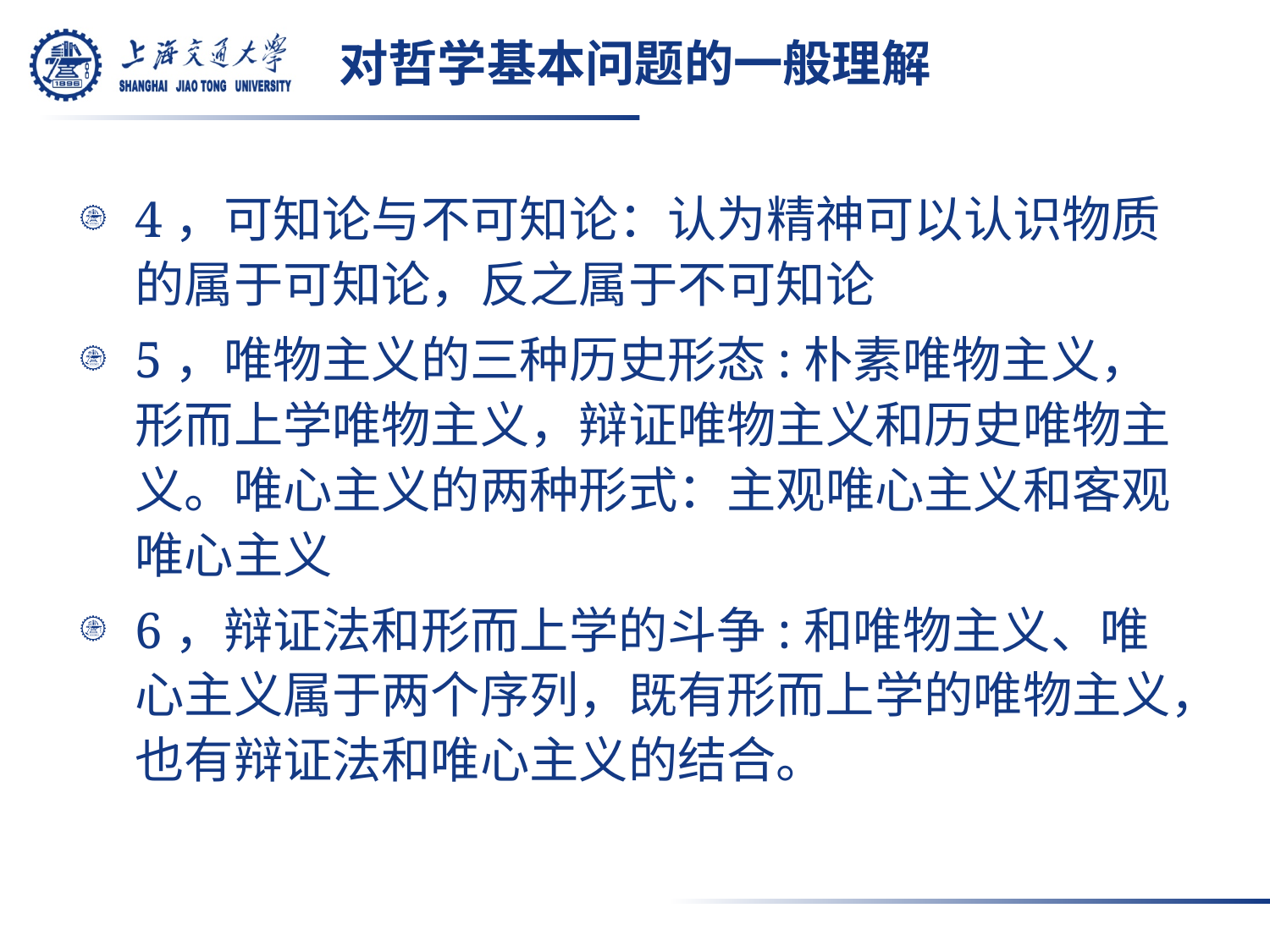

# 对哲学基本问题的一般理解
4，可知论与不可知论：认为精神可以认识物质的属于可知论，反之属于不可知论
5，唯物主义的三种历史形态:朴素唯物主义，形而上学唯物主义，辩证唯物主义和历史唯物主义。唯心主义的两种形式：主观唯心主义和客观唯心主义
6，辩证法和形而上学的斗争:和唯物主义、唯心主义属于两个序列，既有形而上学的唯物主义，也有辩证法和唯心主义的结合。